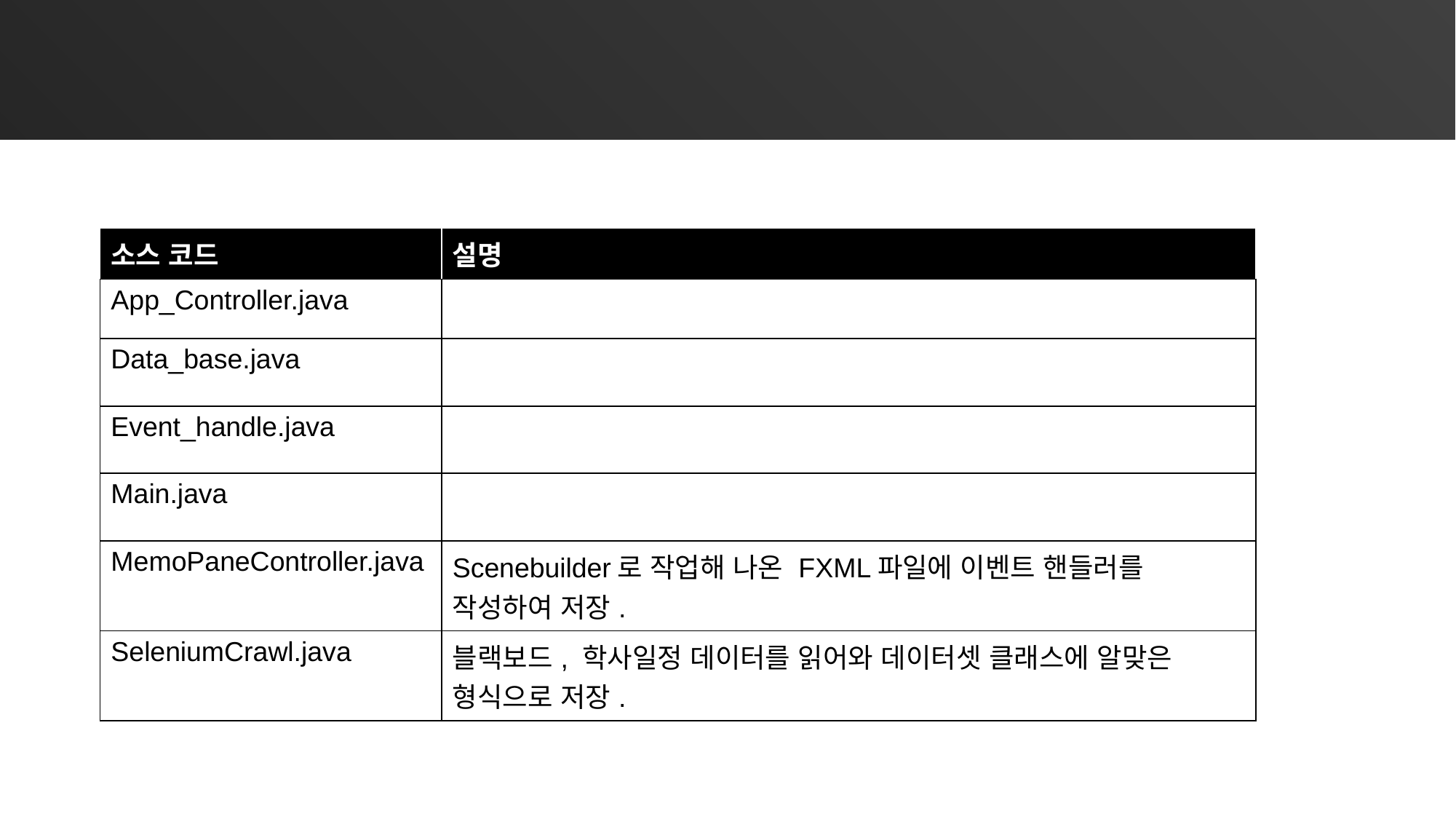

소스 코드 모듈별 내용 정리
| 소스 코드 | 설명 |
| --- | --- |
| App\_Controller.java |  |
| Data\_base.java |  |
| Event\_handle.java |  |
| Main.java |  |
| MemoPaneController.java | Scenebuilder로 작업해 나온 FXML파일에 이벤트 핸들러를 작성하여 저장. |
| SeleniumCrawl.java | 블랙보드, 학사일정 데이터를 읽어와 데이터셋 클래스에 알맞은 형식으로 저장. |